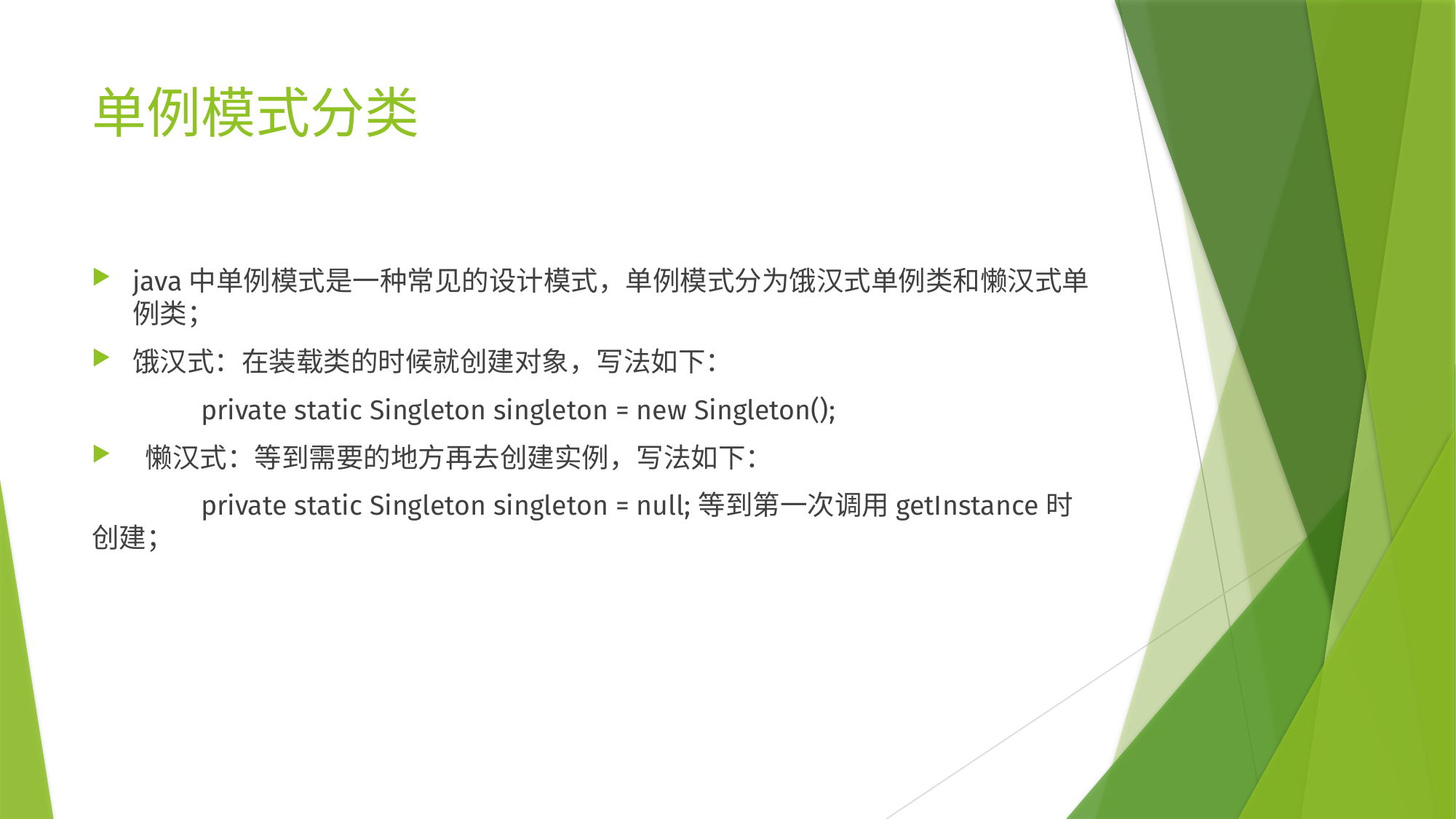

# 单例模式分类
java中单例模式是一种常见的设计模式，单例模式分为饿汉式单例类和懒汉式单例类；
饿汉式：在装载类的时候就创建对象，写法如下：
	private static Singleton singleton = new Singleton();
 懒汉式：等到需要的地方再去创建实例，写法如下：
	private static Singleton singleton = null;等到第一次调用getInstance时创建；